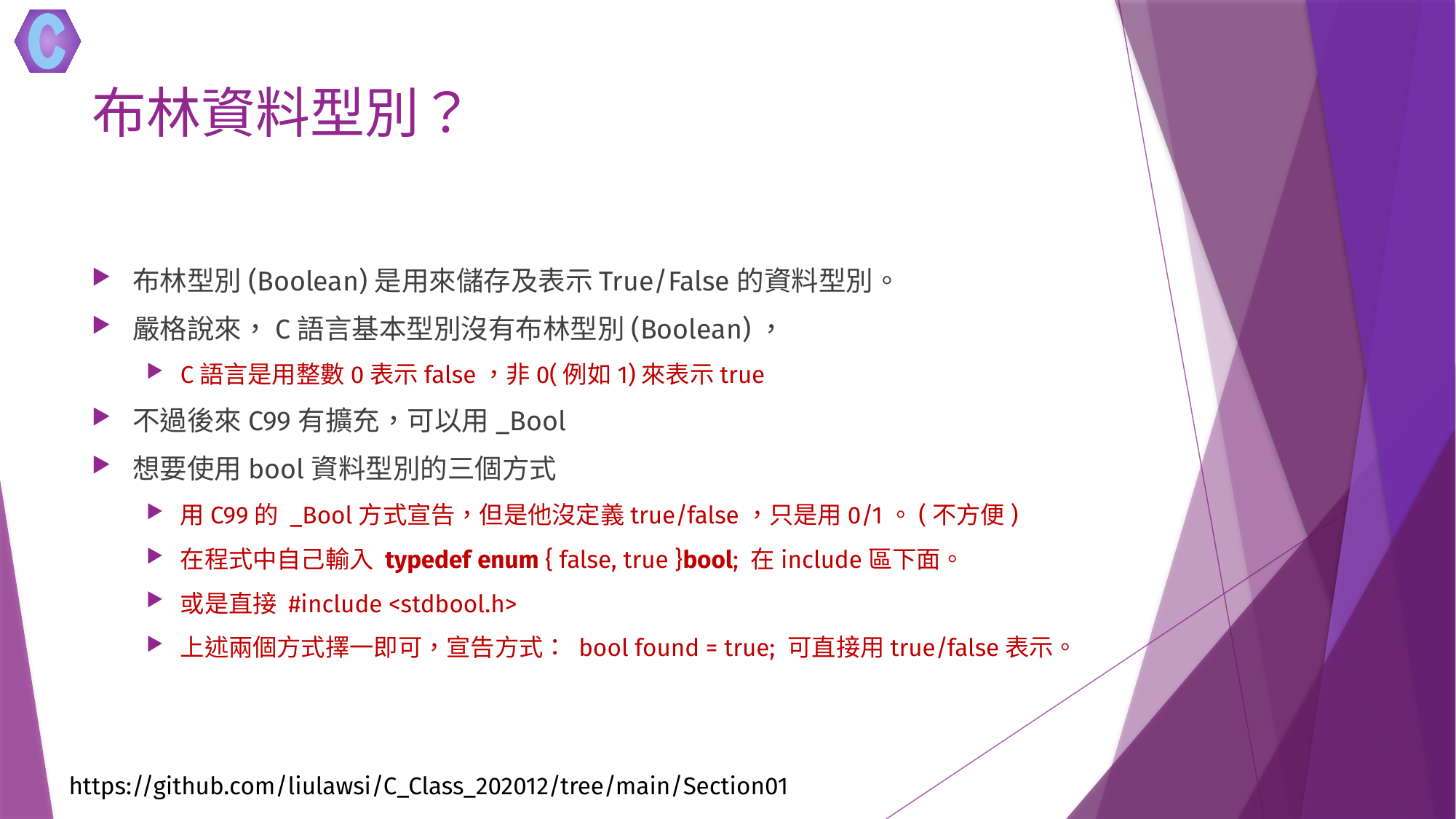

# 布林資料型別？
布林型別(Boolean)是用來儲存及表示True/False的資料型別。
嚴格說來，C語言基本型別沒有布林型別(Boolean)，
C語言是用整數0表示false，非0(例如1)來表示true
不過後來C99有擴充，可以用_Bool
想要使用bool資料型別的三個方式
用C99的 _Bool方式宣告，但是他沒定義true/false，只是用0/1。(不方便)
在程式中自己輸入 typedef enum { false, true }bool; 在include區下面。
或是直接 #include <stdbool.h>
上述兩個方式擇一即可，宣告方式： bool found = true; 可直接用true/false表示。